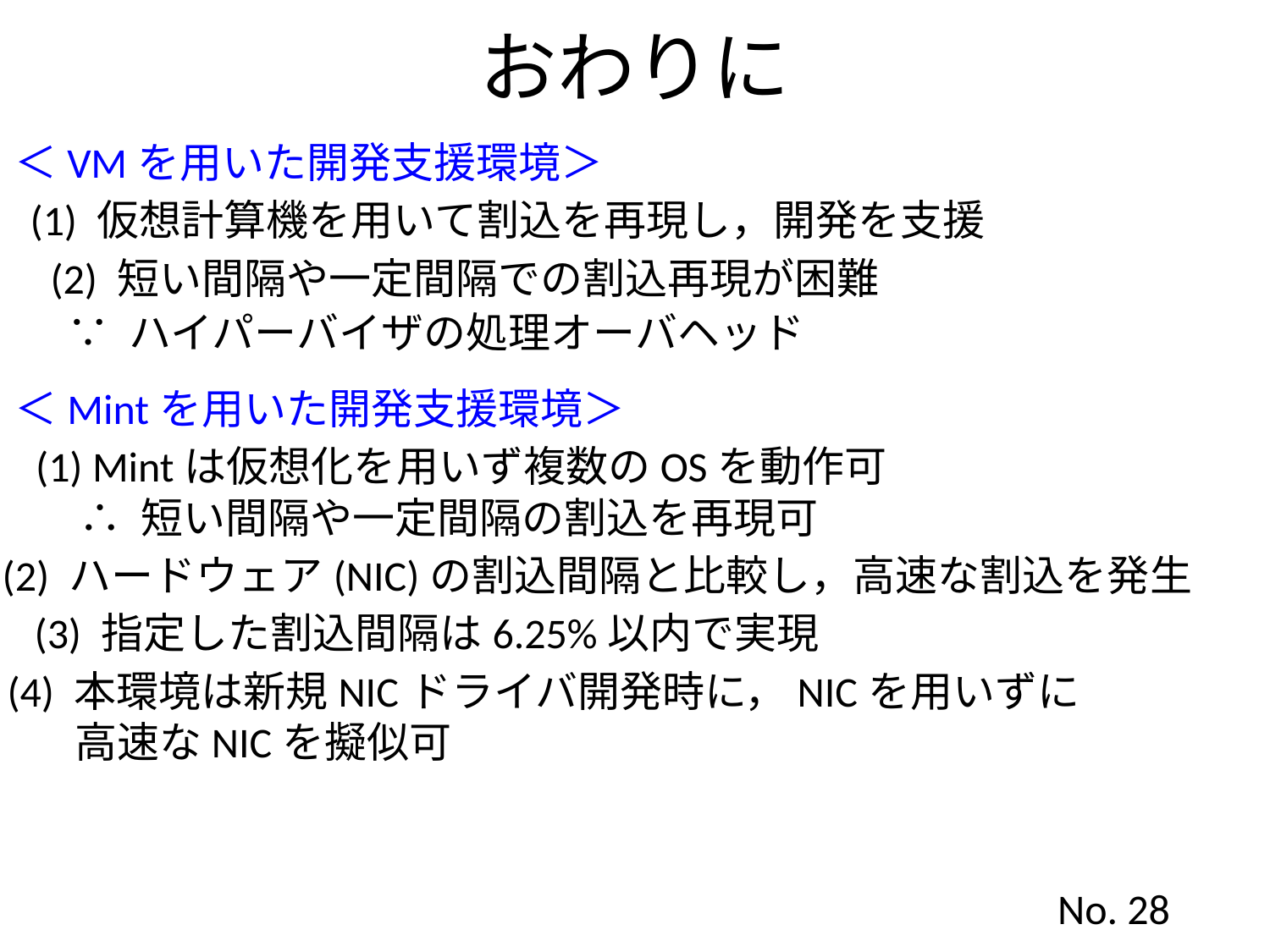

おわりに
＜VMを用いた開発支援環境＞
(1) 仮想計算機を用いて割込を再現し，開発を支援
(2) 短い間隔や一定間隔での割込再現が困難
∵ ハイパーバイザの処理オーバヘッド
＜Mintを用いた開発支援環境＞
(1) Mintは仮想化を用いず複数のOSを動作可
∴ 短い間隔や一定間隔の割込を再現可
(2) ハードウェア(NIC)の割込間隔と比較し，高速な割込を発生
(3) 指定した割込間隔は6.25%以内で実現
(4) 本環境は新規NICドライバ開発時に，NICを用いずに
      高速なNICを擬似可
No. 28